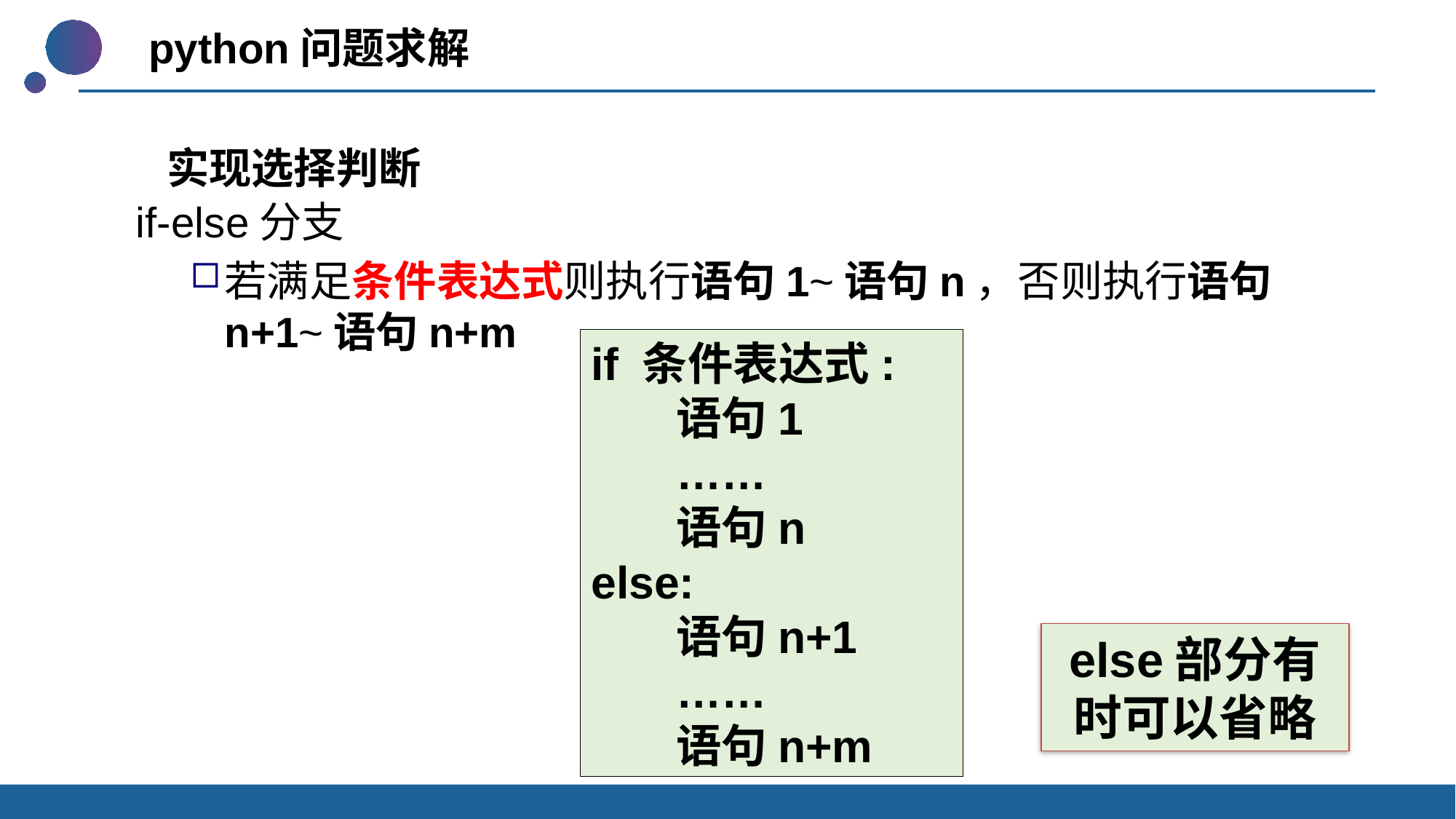

python问题求解

   实现选择判断
if-else分支
若满足条件表达式则执行语句1~语句n，否则执行语句n+1~语句n+m
if 条件表达式:
语句1
……
语句n
else:
语句n+1
……
语句n+m
else部分有时可以省略